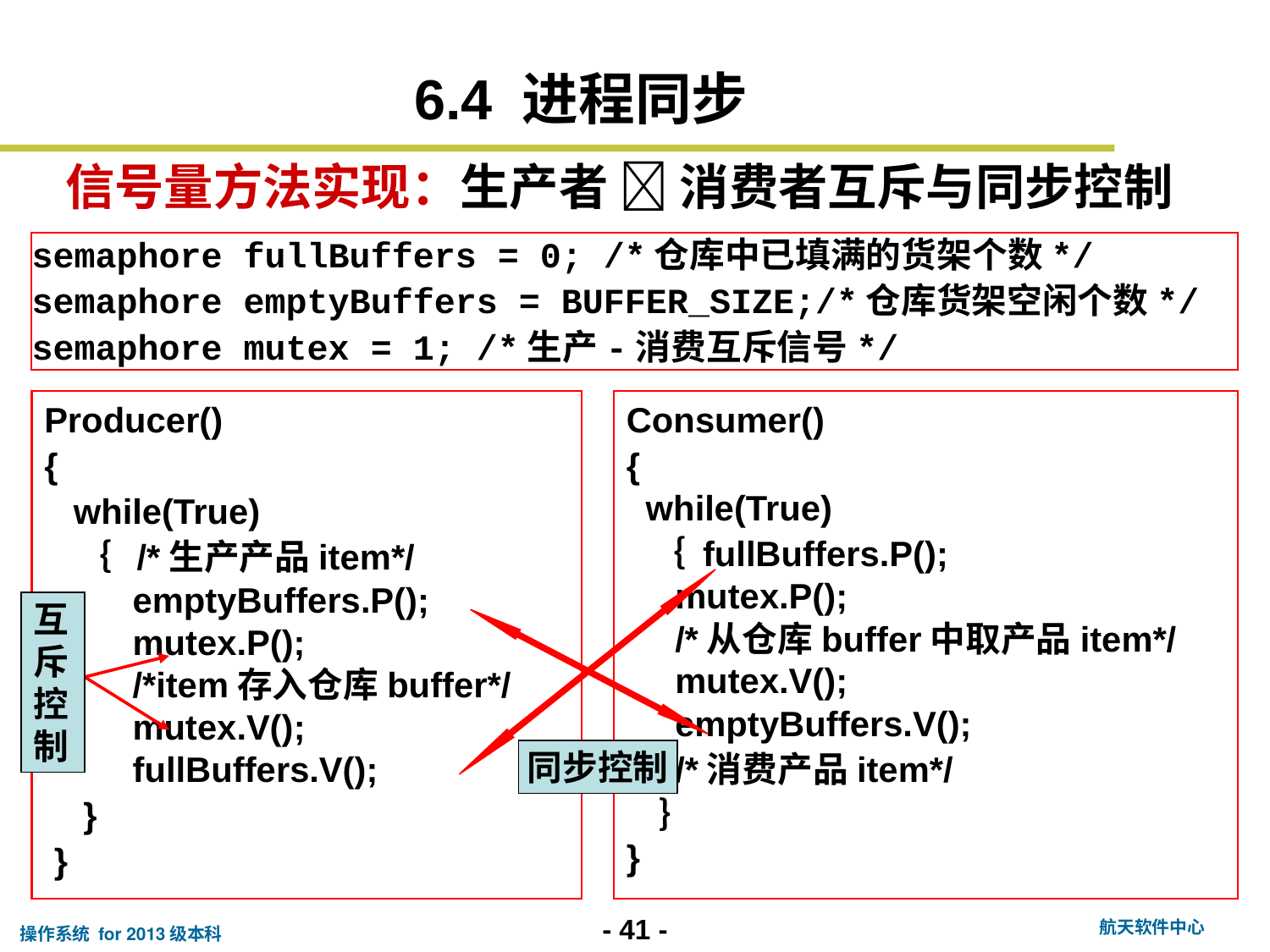

6.4 进程同步
# 信号量方法实现：生产者 − 消费者互斥与同步控制
semaphore fullBuffers = 0; /*仓库中已填满的货架个数*/
semaphore emptyBuffers = BUFFER_SIZE;/*仓库货架空闲个数*/
semaphore mutex = 1; /*生产-消费互斥信号*/
Producer()
{
   while(True)
   ｛  /*生产产品item*/
     emptyBuffers.P();
     mutex.P();
     /*item存入仓库buffer*/
     mutex.V();
     fullBuffers.V();
    }
 }
Consumer()
{
  while(True)
  ｛ fullBuffers.P();
     mutex.P();
     /*从仓库buffer中取产品item*/
     mutex.V();
     emptyBuffers.V();
     /*消费产品item*/
   ｝
}
互斥控制

同步控制